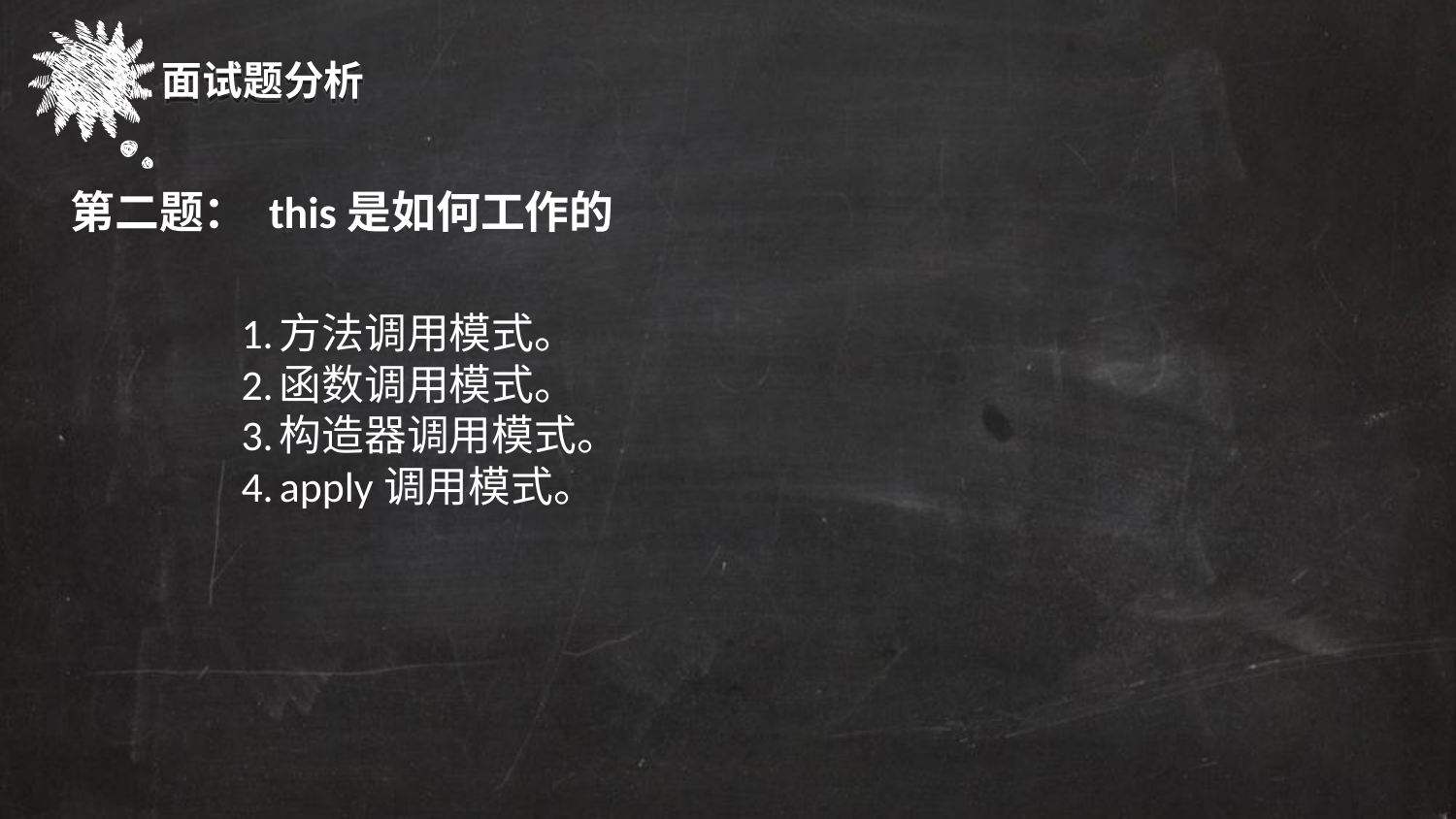

面试题分析
第二题： this是如何工作的
方法调用模式。
函数调用模式。
构造器调用模式。
apply调用模式。